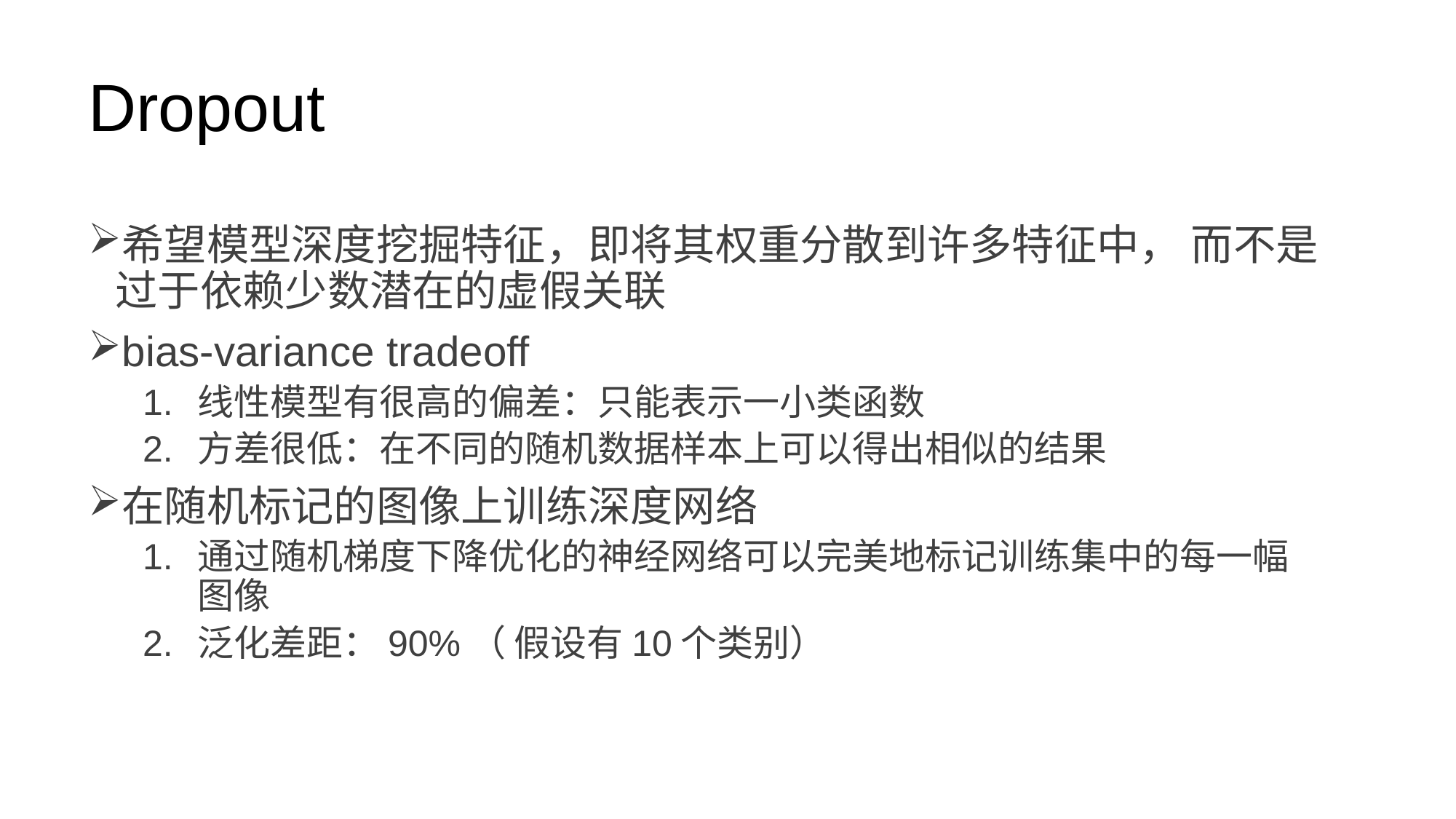

# Dropout
希望模型深度挖掘特征，即将其权重分散到许多特征中， 而不是过于依赖少数潜在的虚假关联
bias-variance tradeoff
线性模型有很高的偏差：只能表示一小类函数
方差很低：在不同的随机数据样本上可以得出相似的结果
在随机标记的图像上训练深度网络
通过随机梯度下降优化的神经网络可以完美地标记训练集中的每一幅图像
泛化差距：90%（ 假设有10个类别）